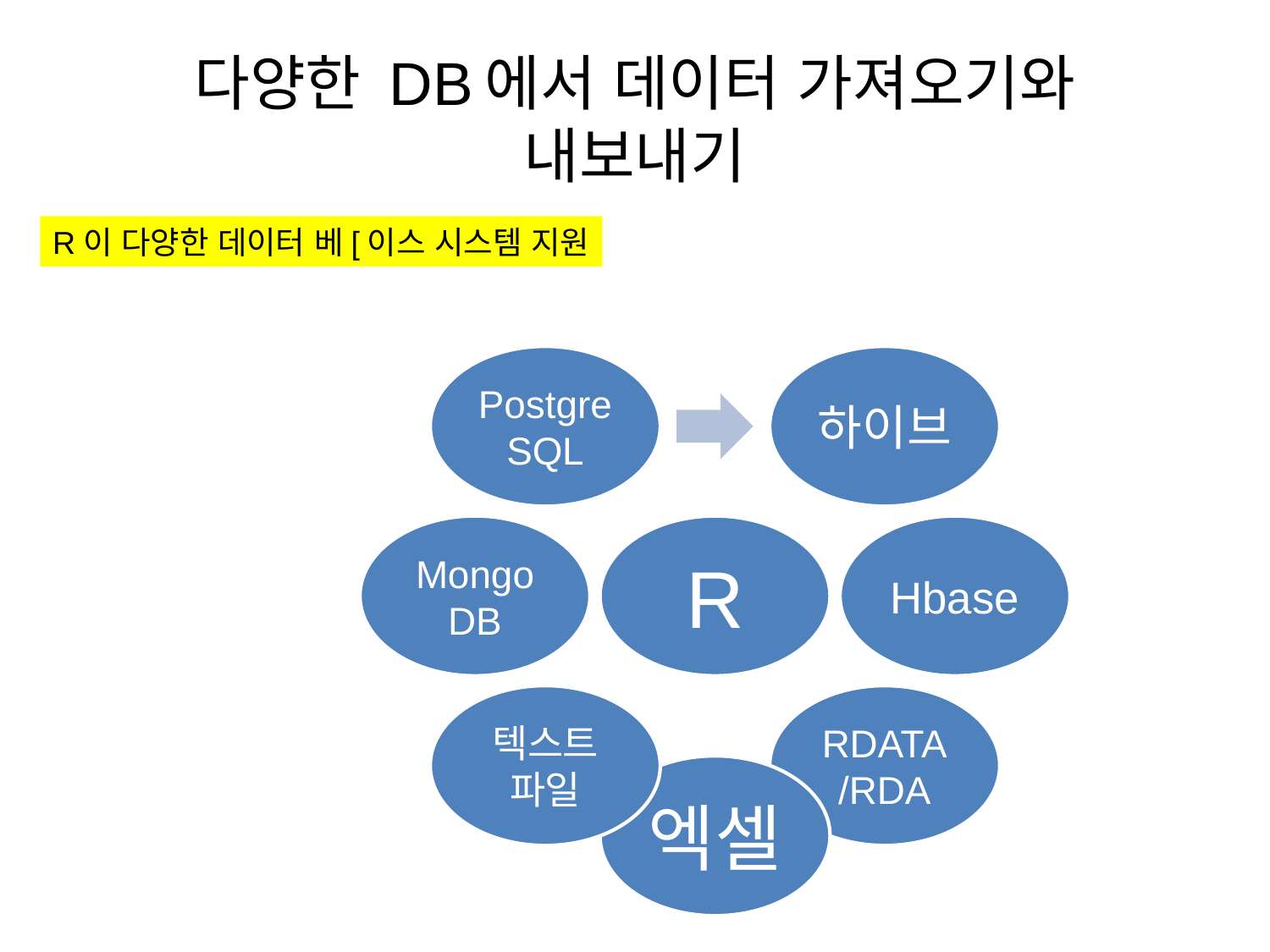

# 다양한 DB에서 데이터 가져오기와 내보내기
R이 다양한 데이터 베[이스 시스템 지원
R
하이브
Hbase
엑셀
텍스트파일
RDATA/RDA
MongoDB
PostgreSQL